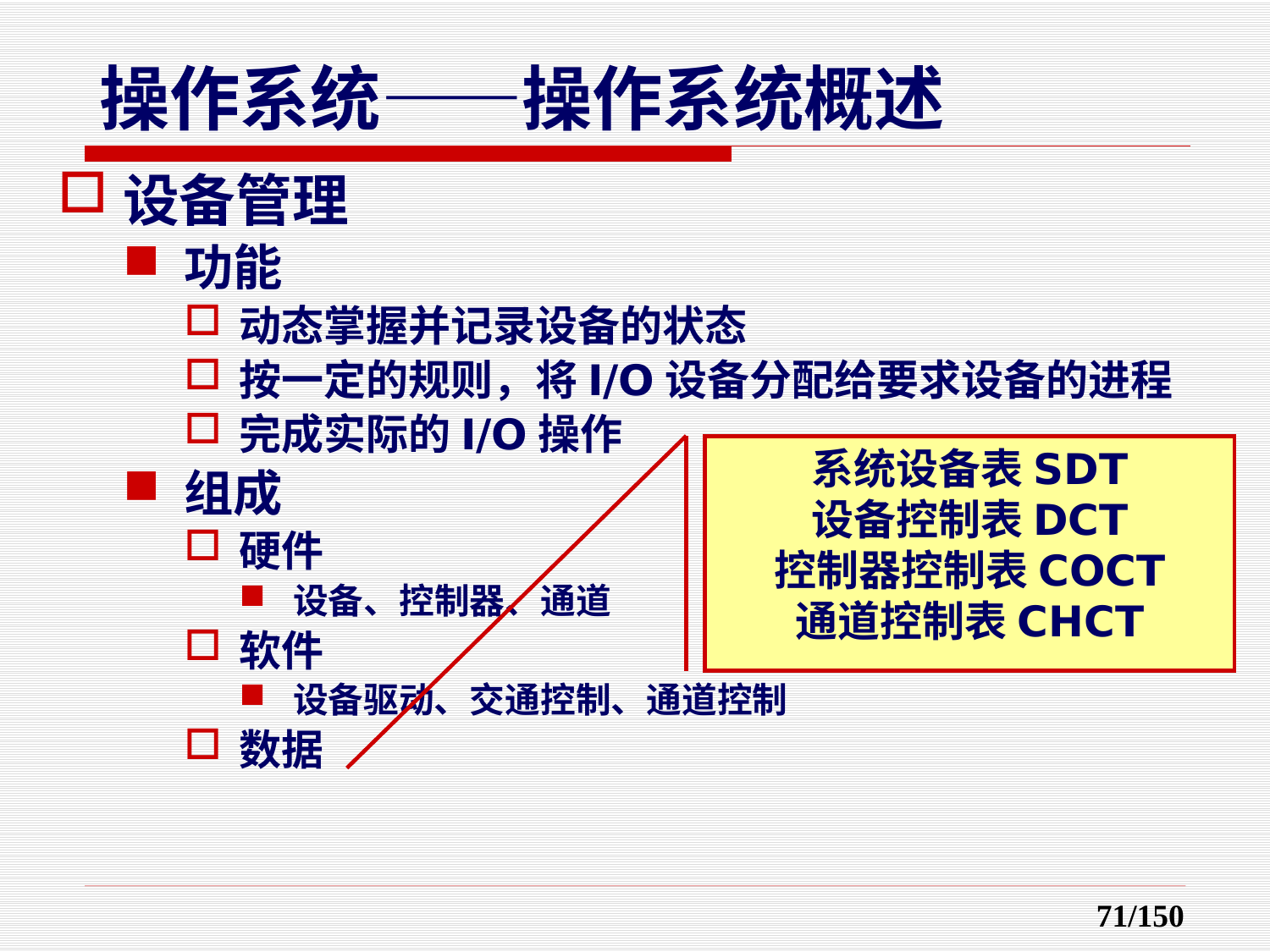

设备管理
功能
动态掌握并记录设备的状态
按一定的规则，将I/O设备分配给要求设备的进程
完成实际的I/O操作
组成
硬件
设备、控制器、通道
软件
设备驱动、交通控制、通道控制
数据
系统设备表SDT
设备控制表DCT
控制器控制表COCT
通道控制表CHCT